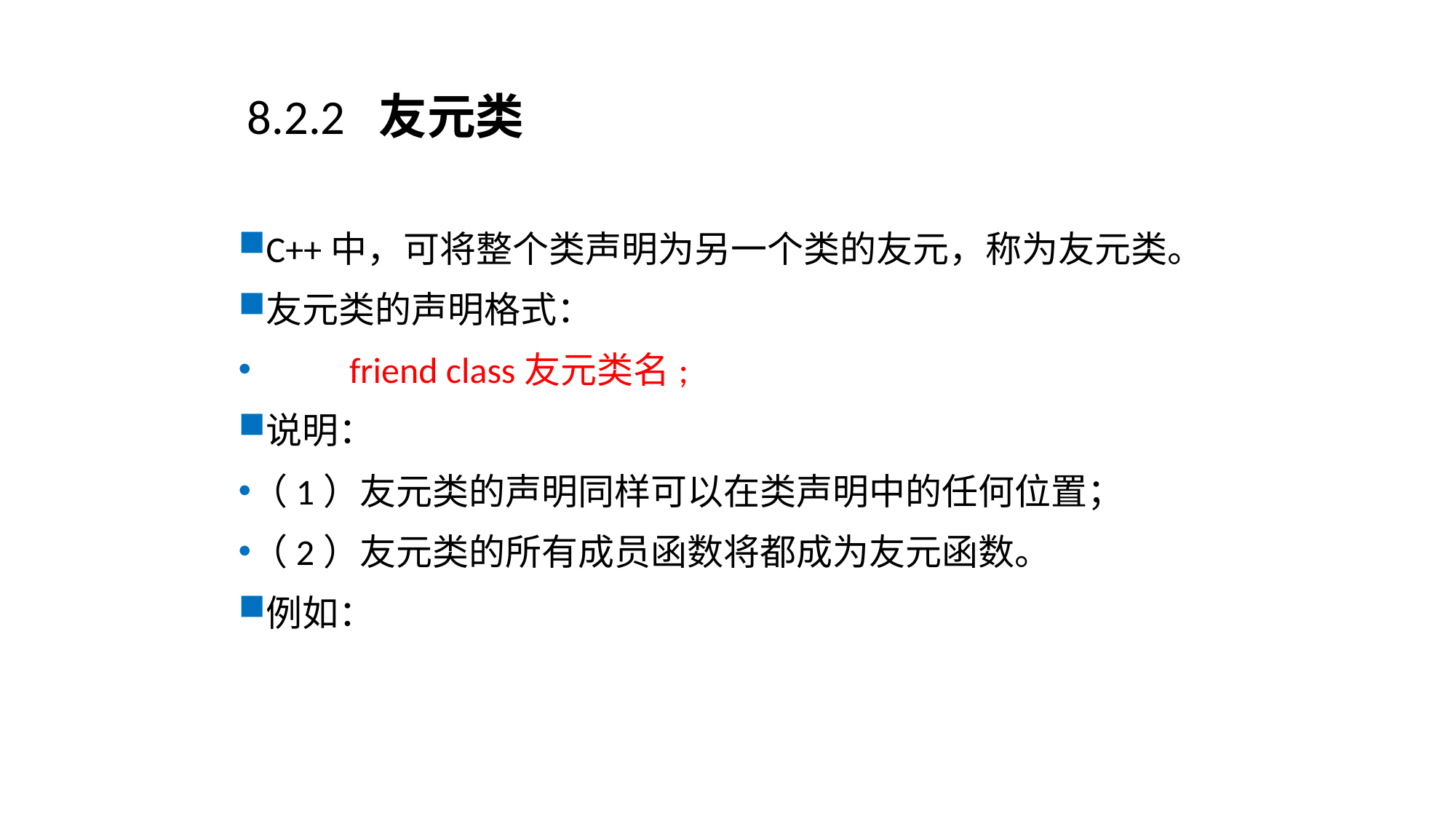

# 8.2.2  友元类
C++中，可将整个类声明为另一个类的友元，称为友元类。
友元类的声明格式：
            friend class友元类名;
说明：
（1）友元类的声明同样可以在类声明中的任何位置；
（2）友元类的所有成员函数将都成为友元函数。
例如：